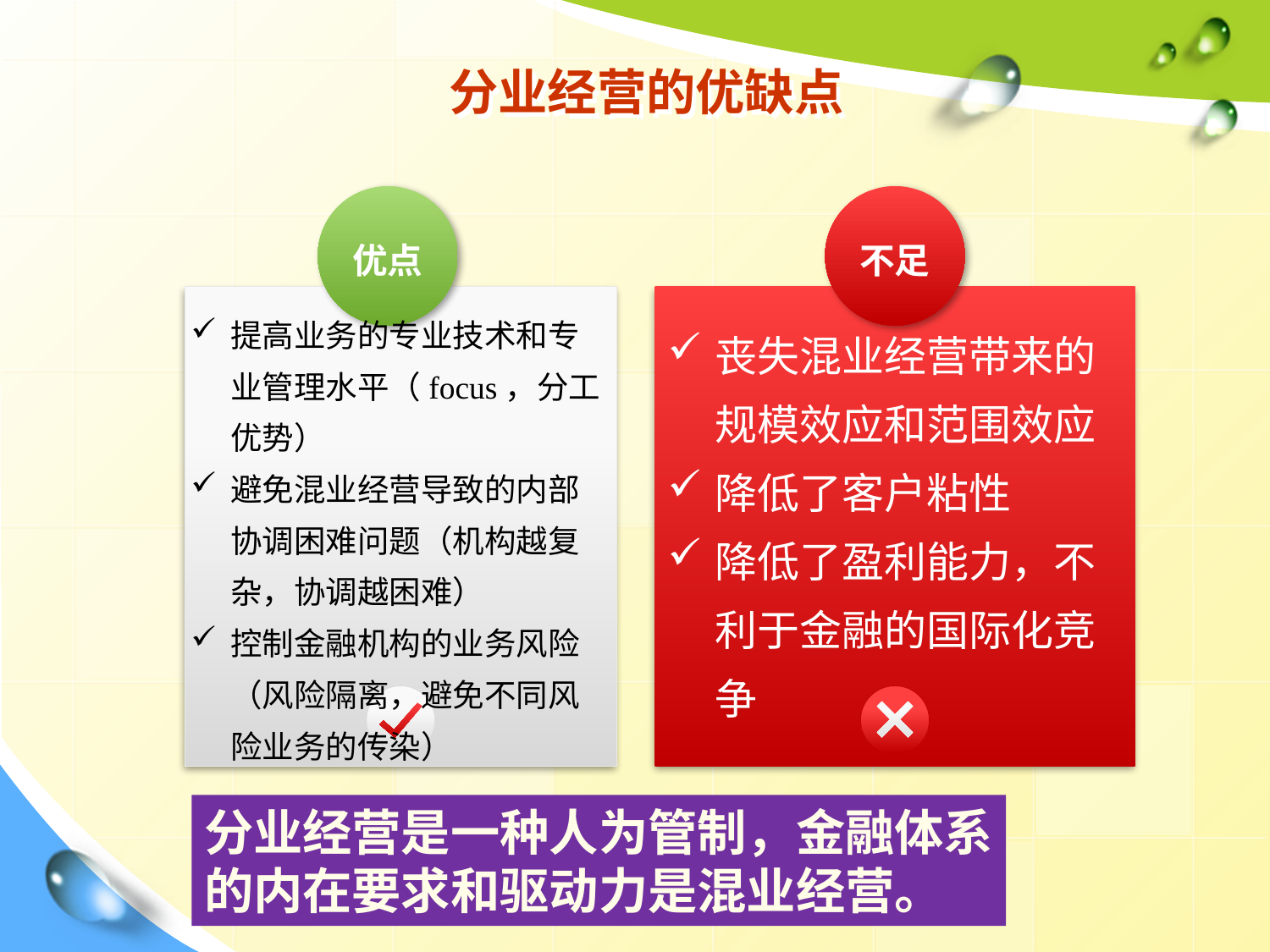

# 分业经营的优缺点
优点
不足

提高业务的专业技术和专业管理水平（focus，分工优势）
避免混业经营导致的内部协调困难问题（机构越复杂，协调越困难）
控制金融机构的业务风险（风险隔离，避免不同风险业务的传染）
丧失混业经营带来的规模效应和范围效应
降低了客户粘性
降低了盈利能力，不利于金融的国际化竞争
分业经营是一种人为管制，金融体系
的内在要求和驱动力是混业经营。